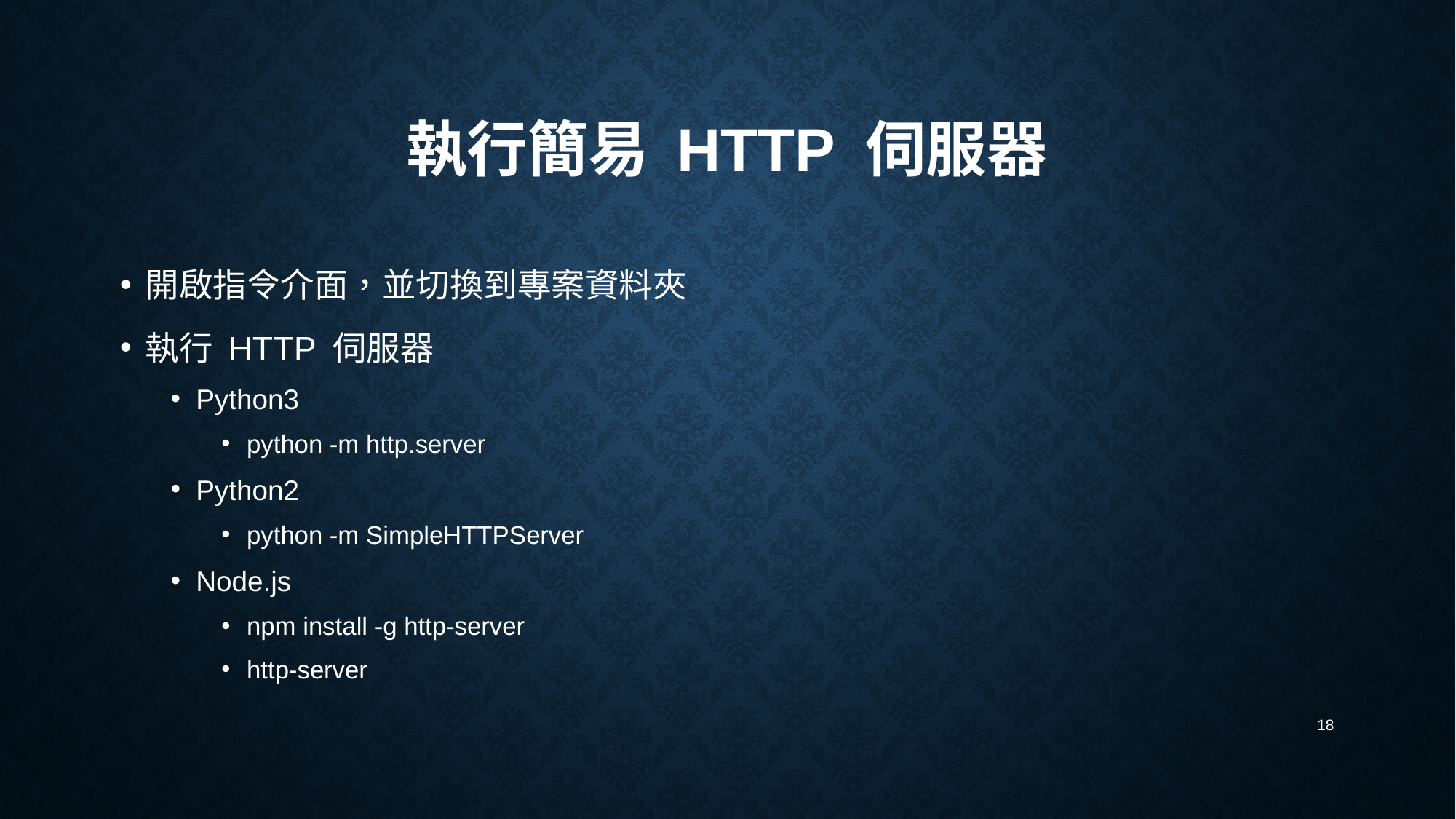

# 執行簡易 HTTP 伺服器
開啟指令介面，並切換到專案資料夾
執行 HTTP 伺服器
Python3
python -m http.server
Python2
python -m SimpleHTTPServer
Node.js
npm install -g http-server
http-server
18